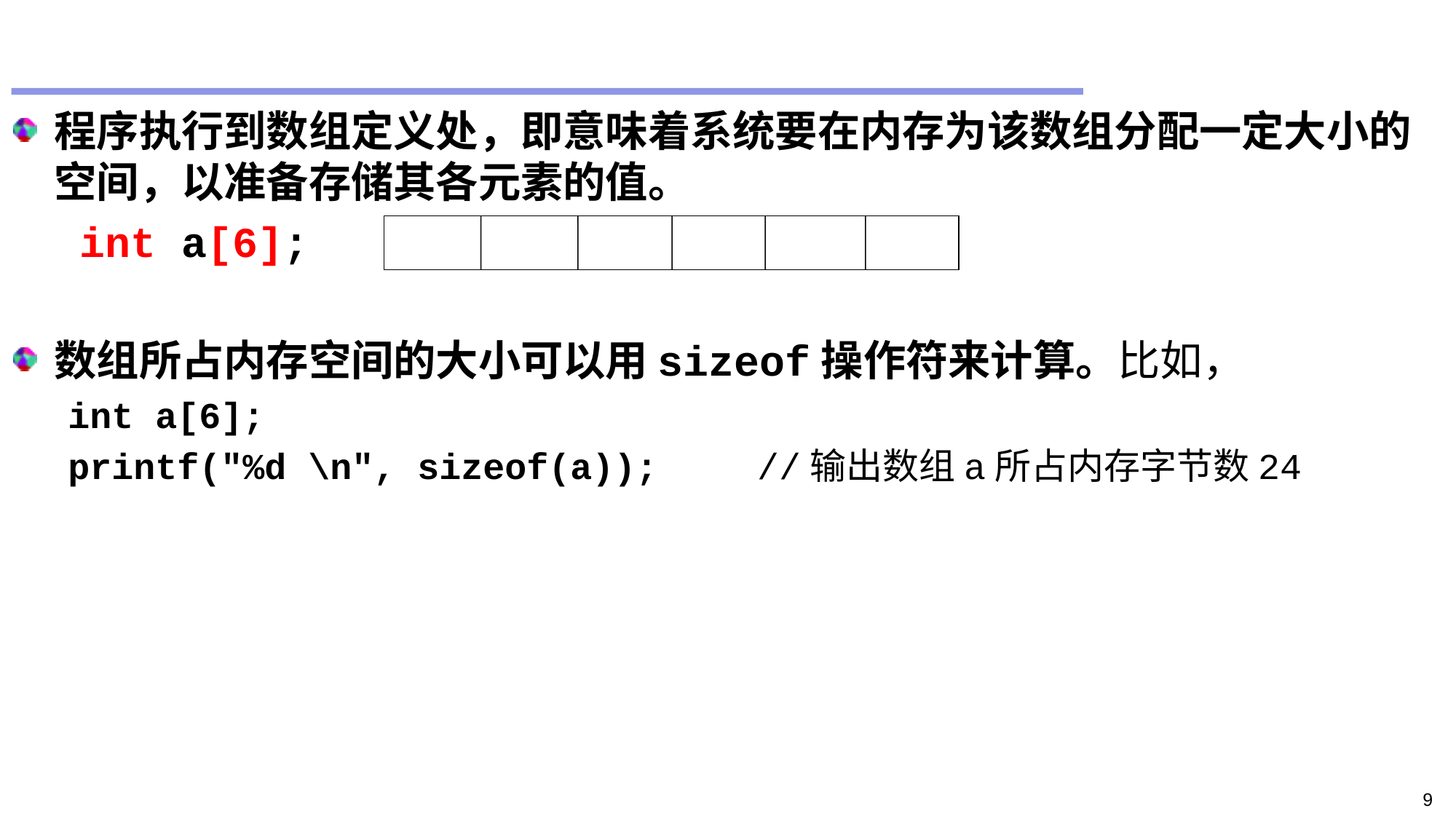

#
程序执行到数组定义处，即意味着系统要在内存为该数组分配一定大小的空间，以准备存储其各元素的值。
	 int a[6];

数组所占内存空间的大小可以用sizeof操作符来计算。比如，
int a[6];
printf("%d \n", sizeof(a));	//输出数组a所占内存字节数24

9